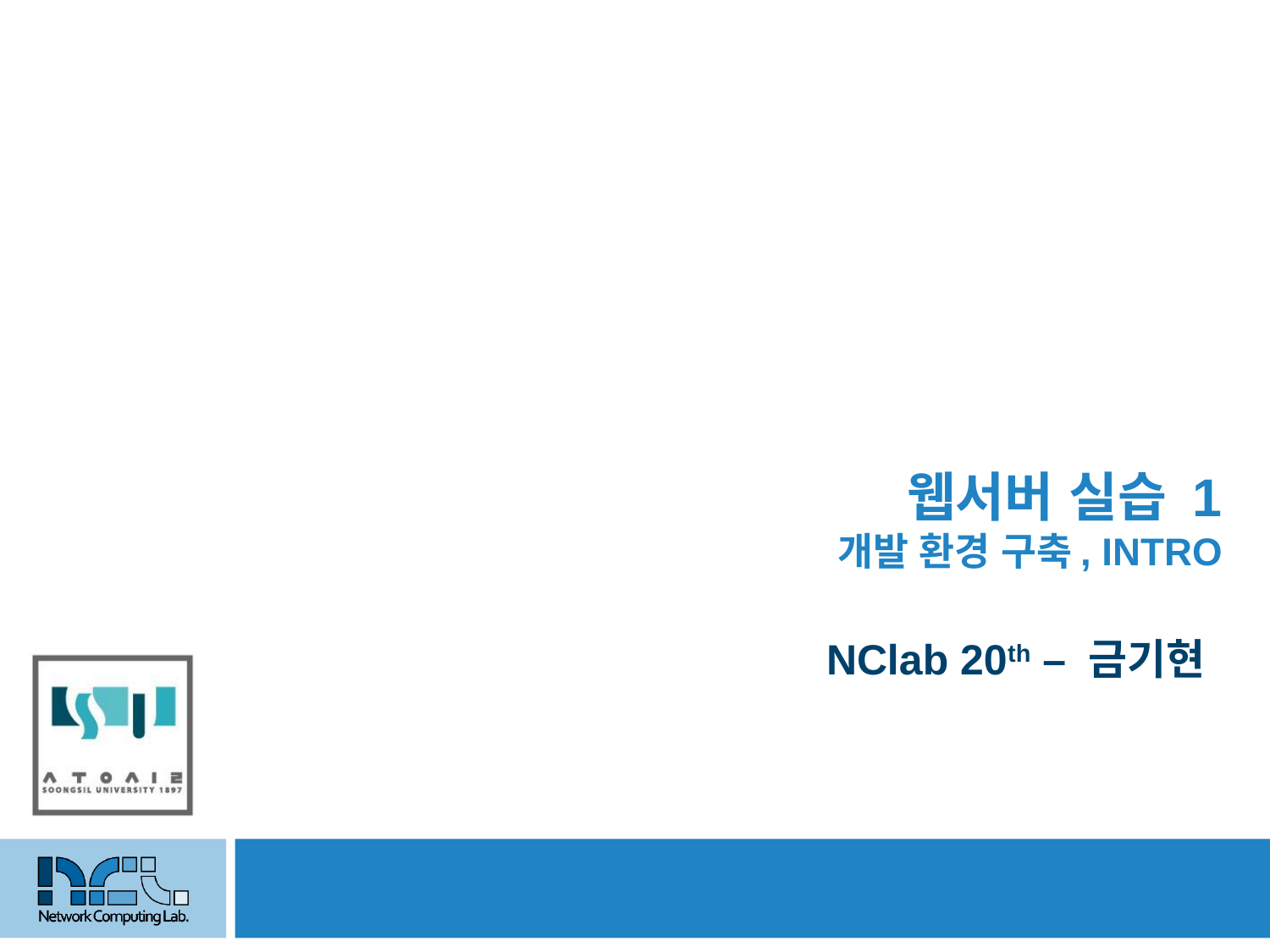

# 웹서버 실습 1 개발 환경 구축, INTRO
NClab 20th – 금기현